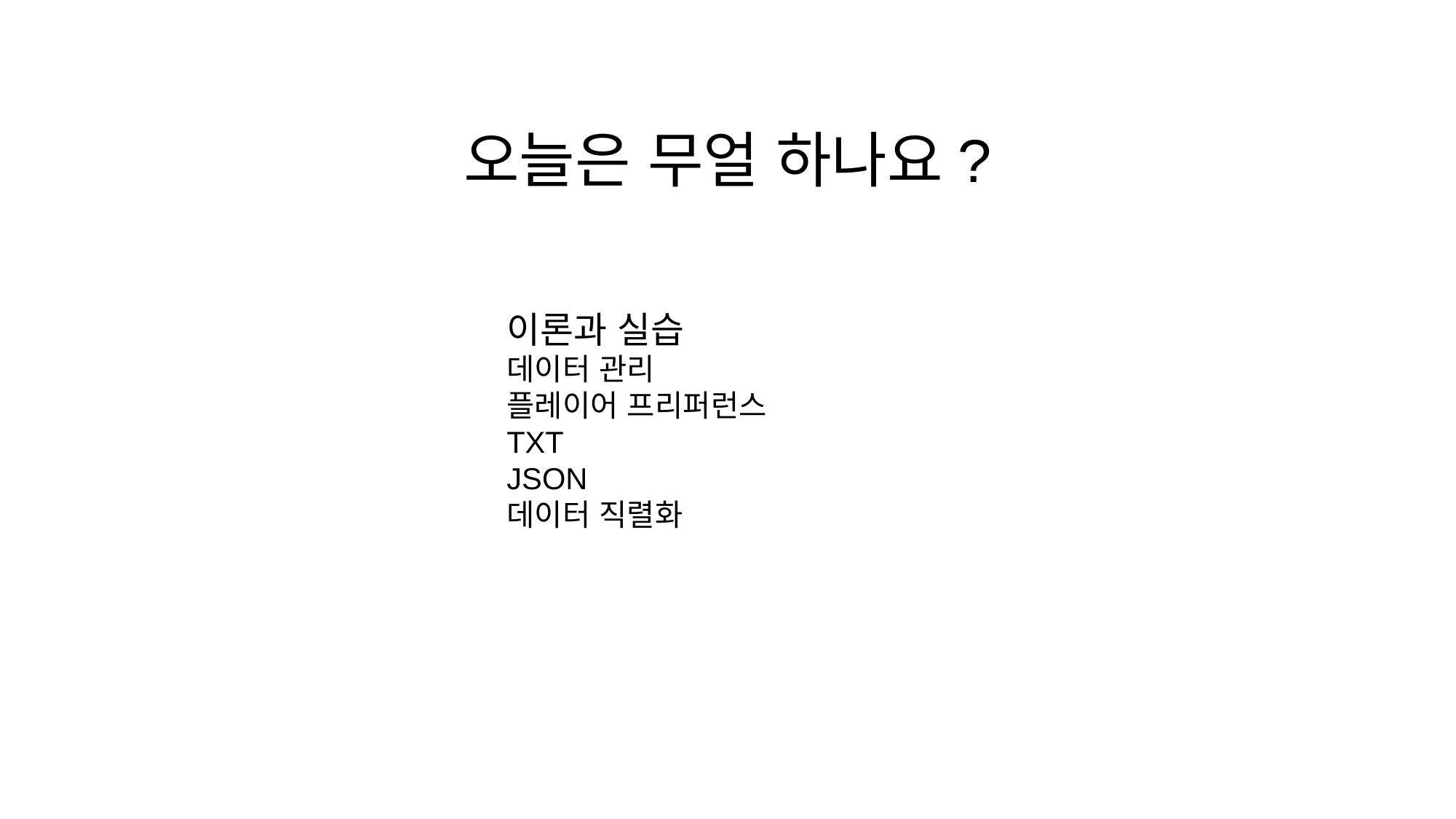

오늘은 무얼 하나요?
이론과 실습
데이터 관리
플레이어 프리퍼런스
TXT
JSON
데이터 직렬화